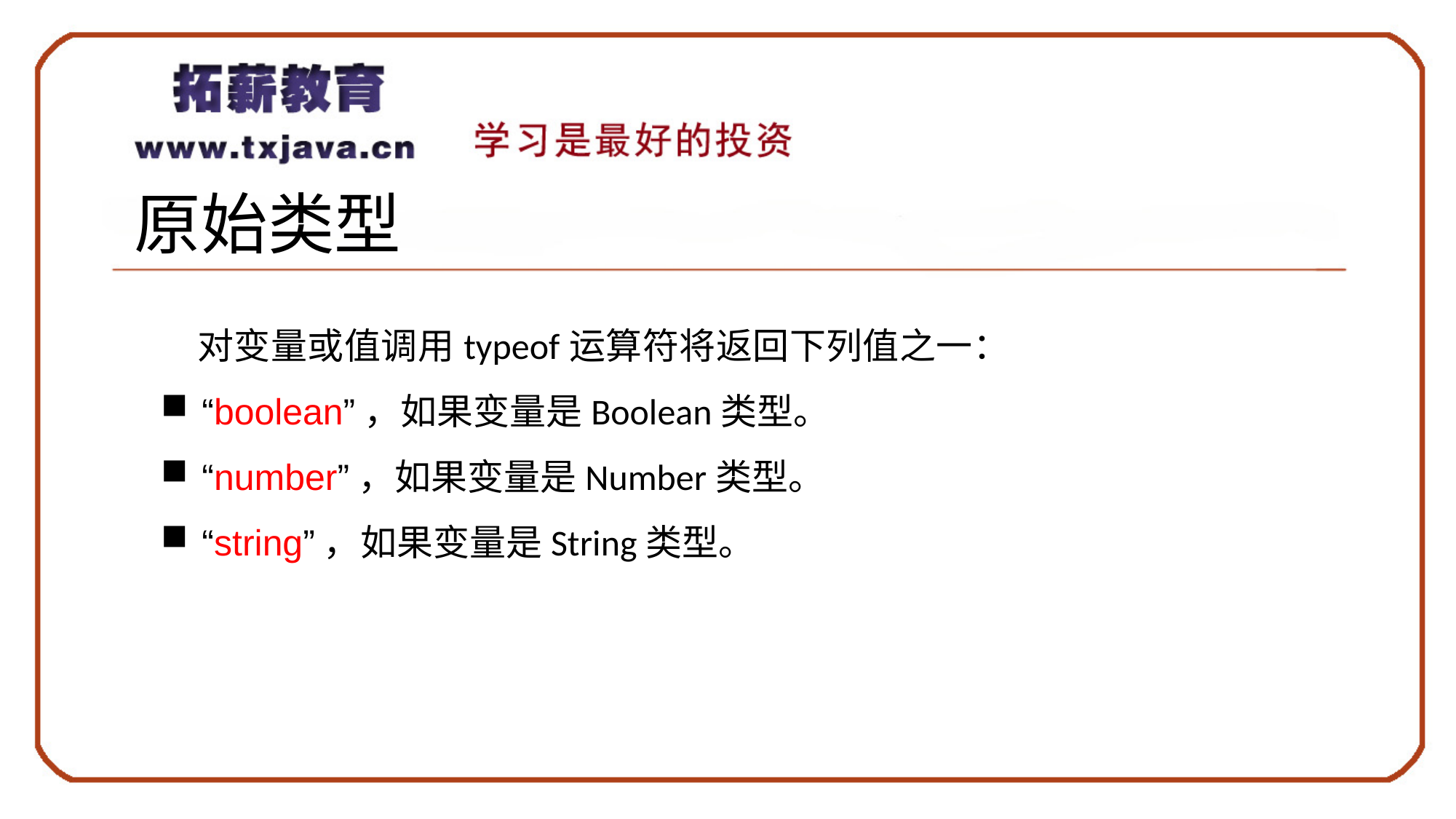

# 原始类型
对变量或值调用typeof运算符将返回下列值之一：
“boolean”，如果变量是Boolean类型。
“number”，如果变量是Number类型。
“string”，如果变量是String类型。